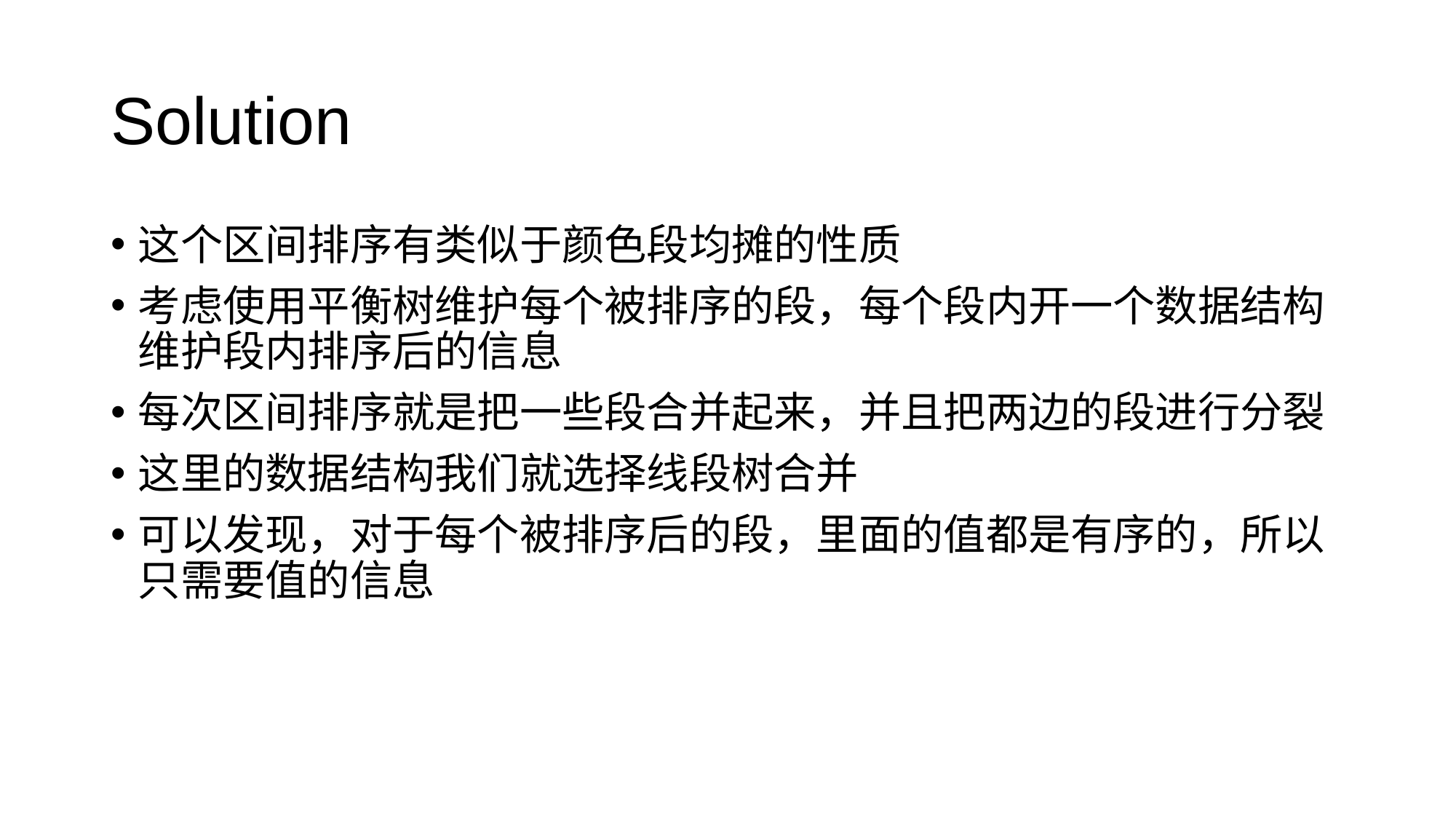

# Solution
这个区间排序有类似于颜色段均摊的性质
考虑使用平衡树维护每个被排序的段，每个段内开一个数据结构维护段内排序后的信息
每次区间排序就是把一些段合并起来，并且把两边的段进行分裂
这里的数据结构我们就选择线段树合并
可以发现，对于每个被排序后的段，里面的值都是有序的，所以只需要值的信息